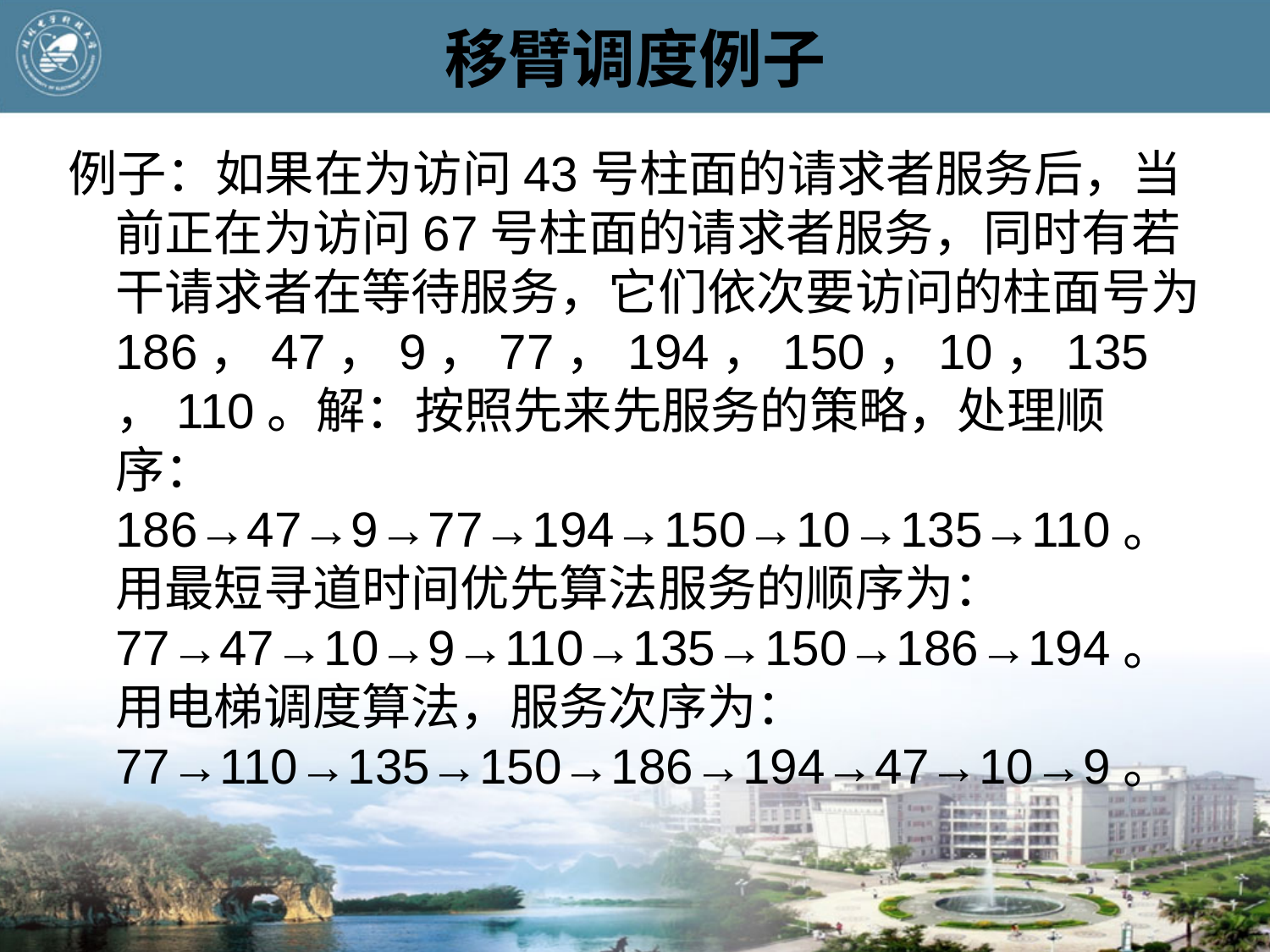

# 移臂调度例子
例子：如果在为访问43号柱面的请求者服务后，当前正在为访问67号柱面的请求者服务，同时有若干请求者在等待服务，它们依次要访问的柱面号为186，47，9，77，194，150，10，135，110。解：按照先来先服务的策略，处理顺序：186→47→9→77→194→150→10→135→110。用最短寻道时间优先算法服务的顺序为：     77→47→10→9→110→135→150→186→194。用电梯调度算法，服务次序为：     77→110→135→150→186→194→47→10→9。